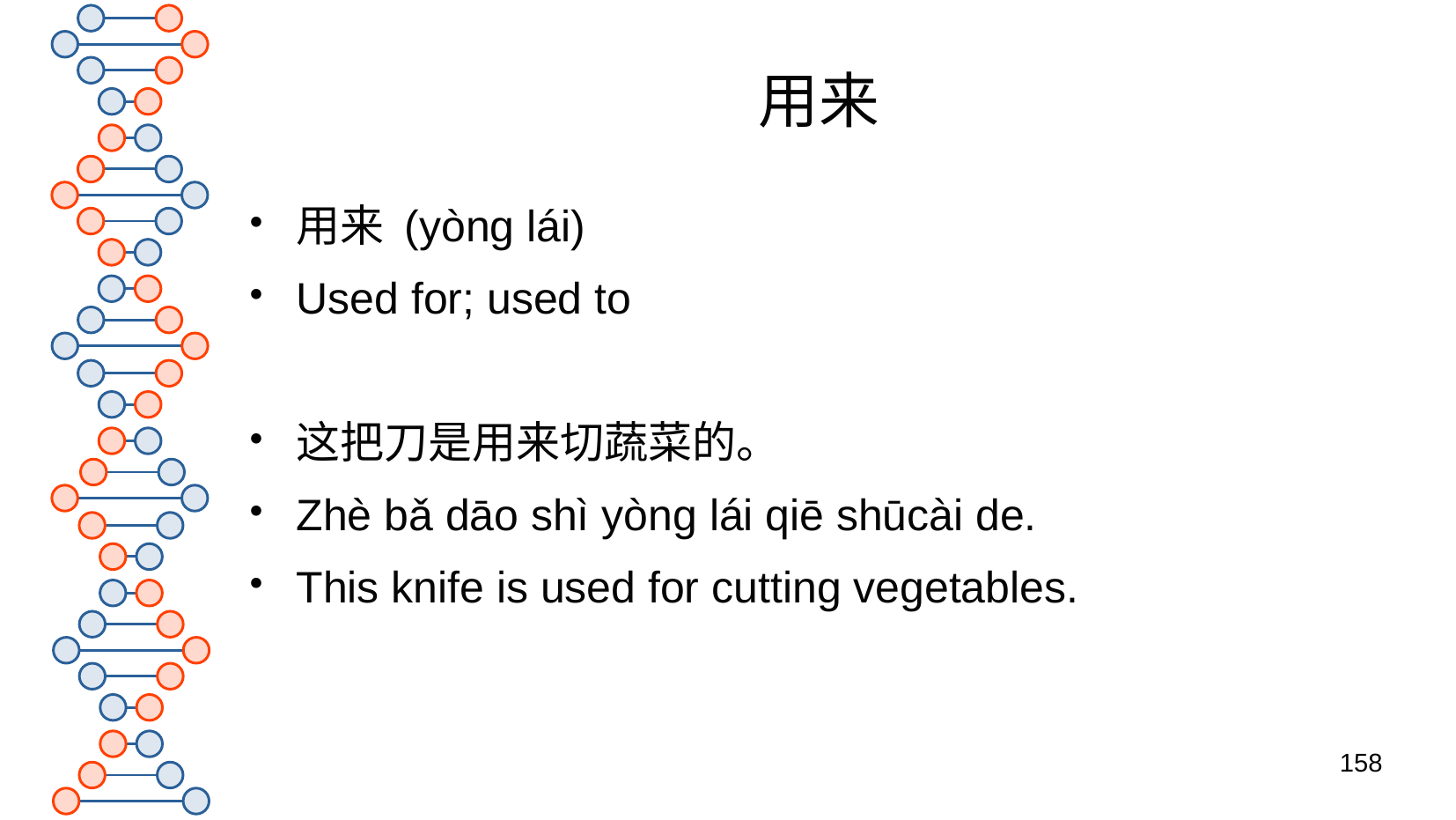

# 用来
用来 (yòng lái)
Used for; used to

这把刀是用来切蔬菜的。
Zhè bǎ dāo shì yòng lái qiē shūcài de.
This knife is used for cutting vegetables.

158